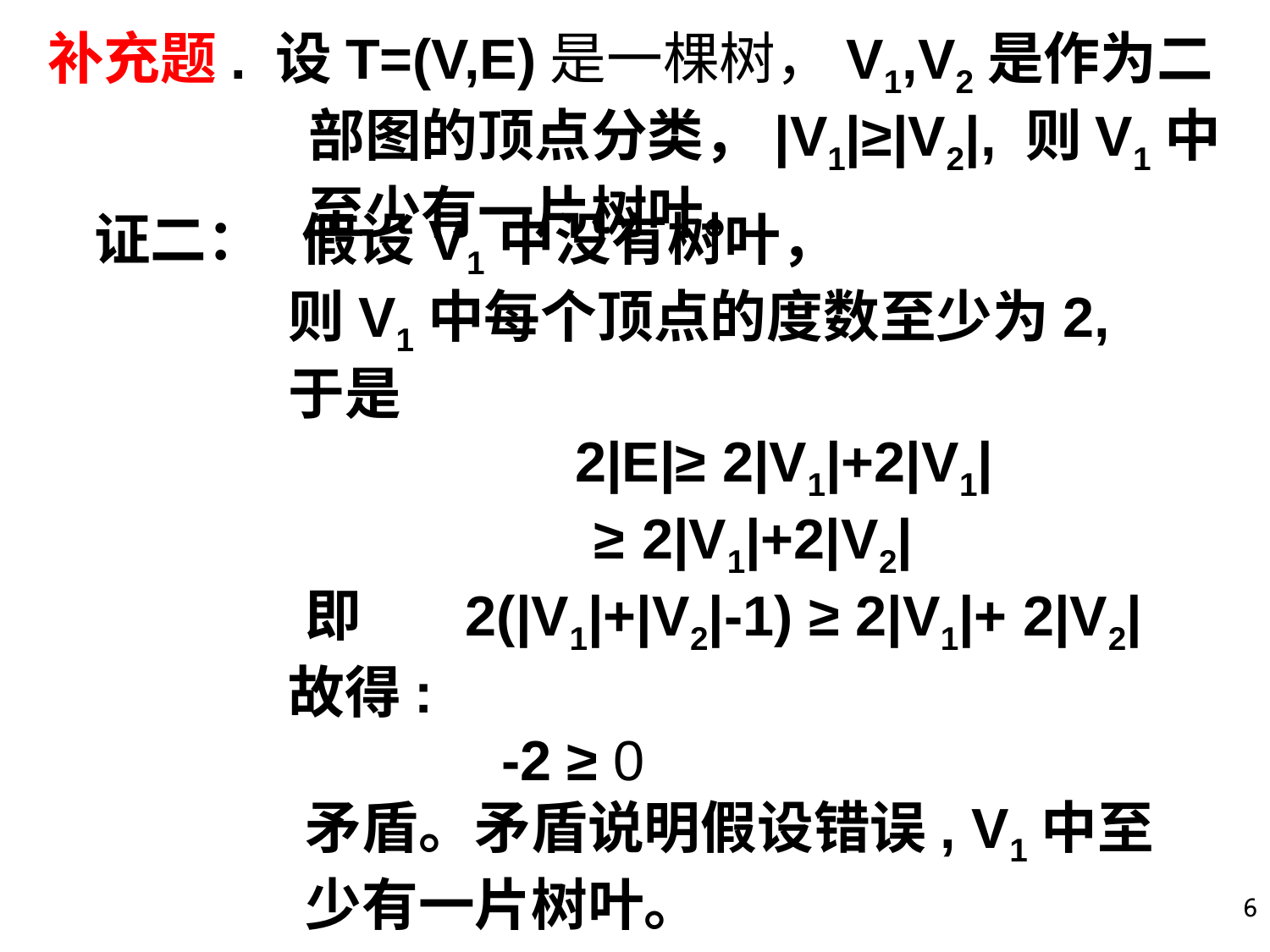

补充题. 设T=(V,E)是一棵树，V1,V2是作为二部图的顶点分类，|V1|≥|V2|, 则V1中至少有一片树叶。
# 练习十 (p135)
证二：   假设V1中没有树叶，
              则V1中每个顶点的度数至少为2,
              于是
			 2|E|≥ 2|V1|+2|V1|
                                ≥ 2|V1|+2|V2|
         	即       2(|V1|+|V2|-1) ≥ 2|V1|+ 2|V2|
              故得:
                          -2 ≥ 0
	矛盾。矛盾说明假设错误, V1中至少有一片树叶。
6